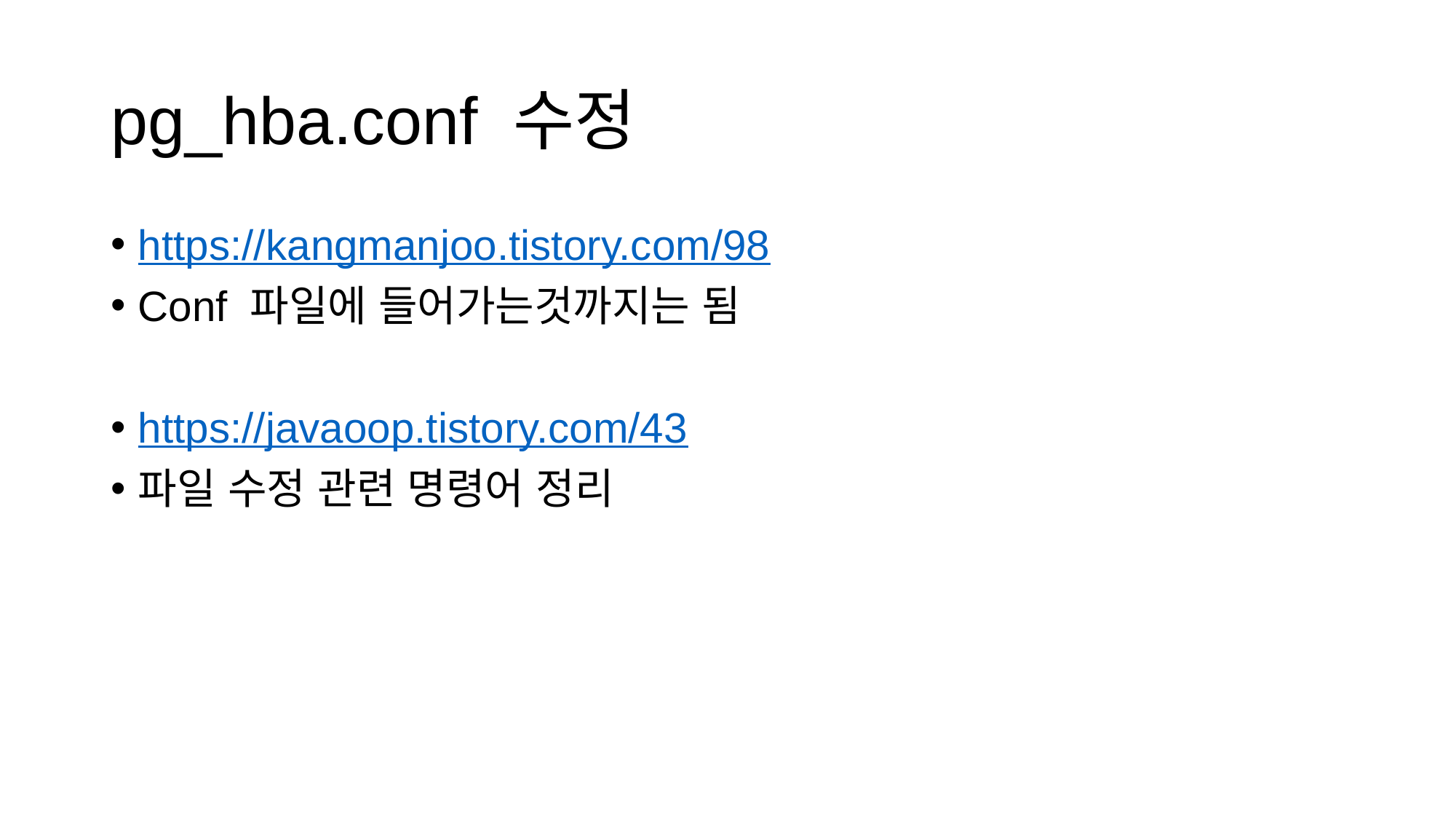

# pg_hba.conf 수정
https://kangmanjoo.tistory.com/98
Conf 파일에 들어가는것까지는 됨

https://javaoop.tistory.com/43
파일 수정 관련 명령어 정리